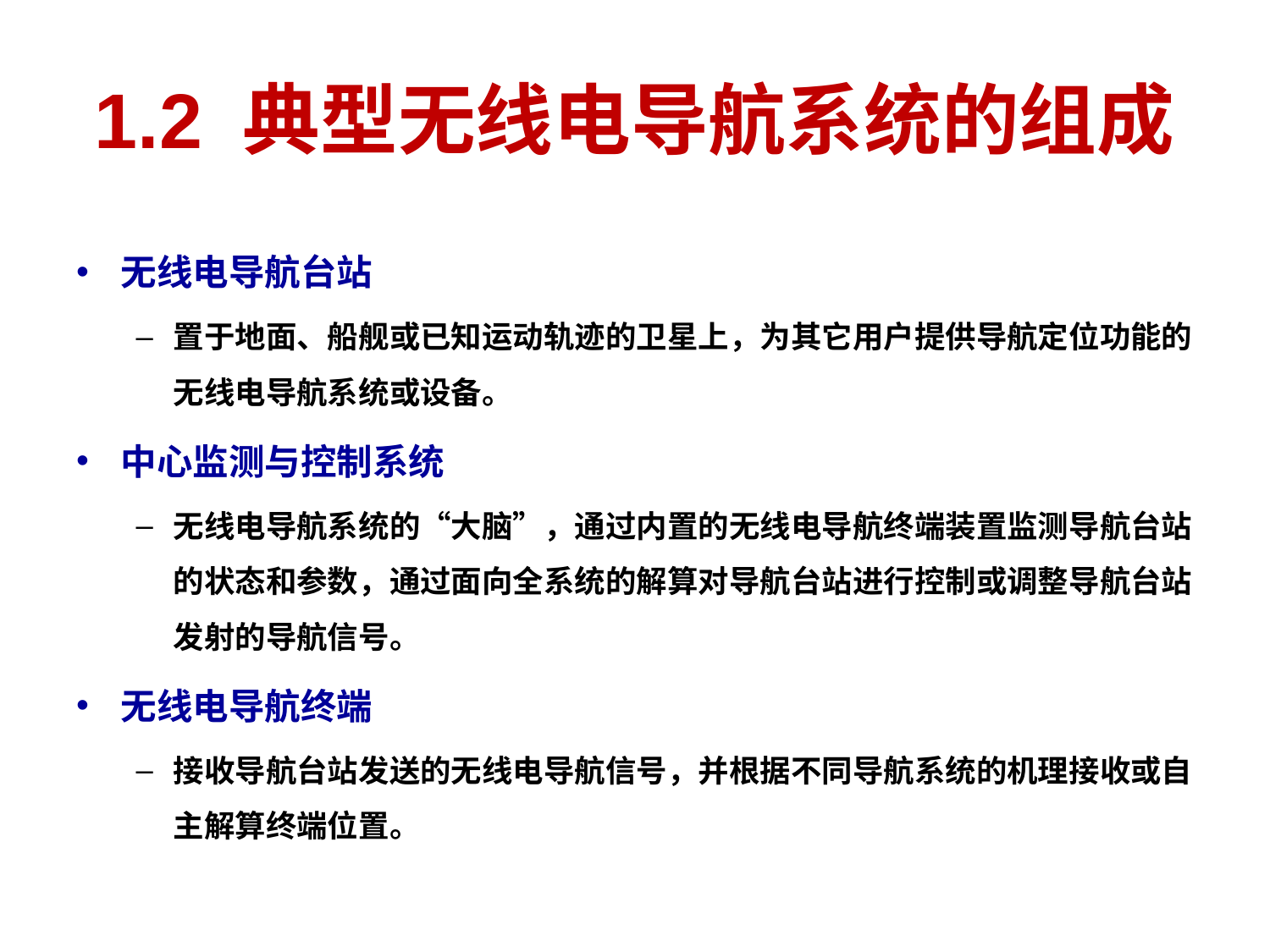

# 1.2 典型无线电导航系统的组成
无线电导航台站
置于地面、船舰或已知运动轨迹的卫星上，为其它用户提供导航定位功能的无线电导航系统或设备。
中心监测与控制系统
无线电导航系统的“大脑”，通过内置的无线电导航终端装置监测导航台站的状态和参数，通过面向全系统的解算对导航台站进行控制或调整导航台站发射的导航信号。
无线电导航终端
接收导航台站发送的无线电导航信号，并根据不同导航系统的机理接收或自主解算终端位置。